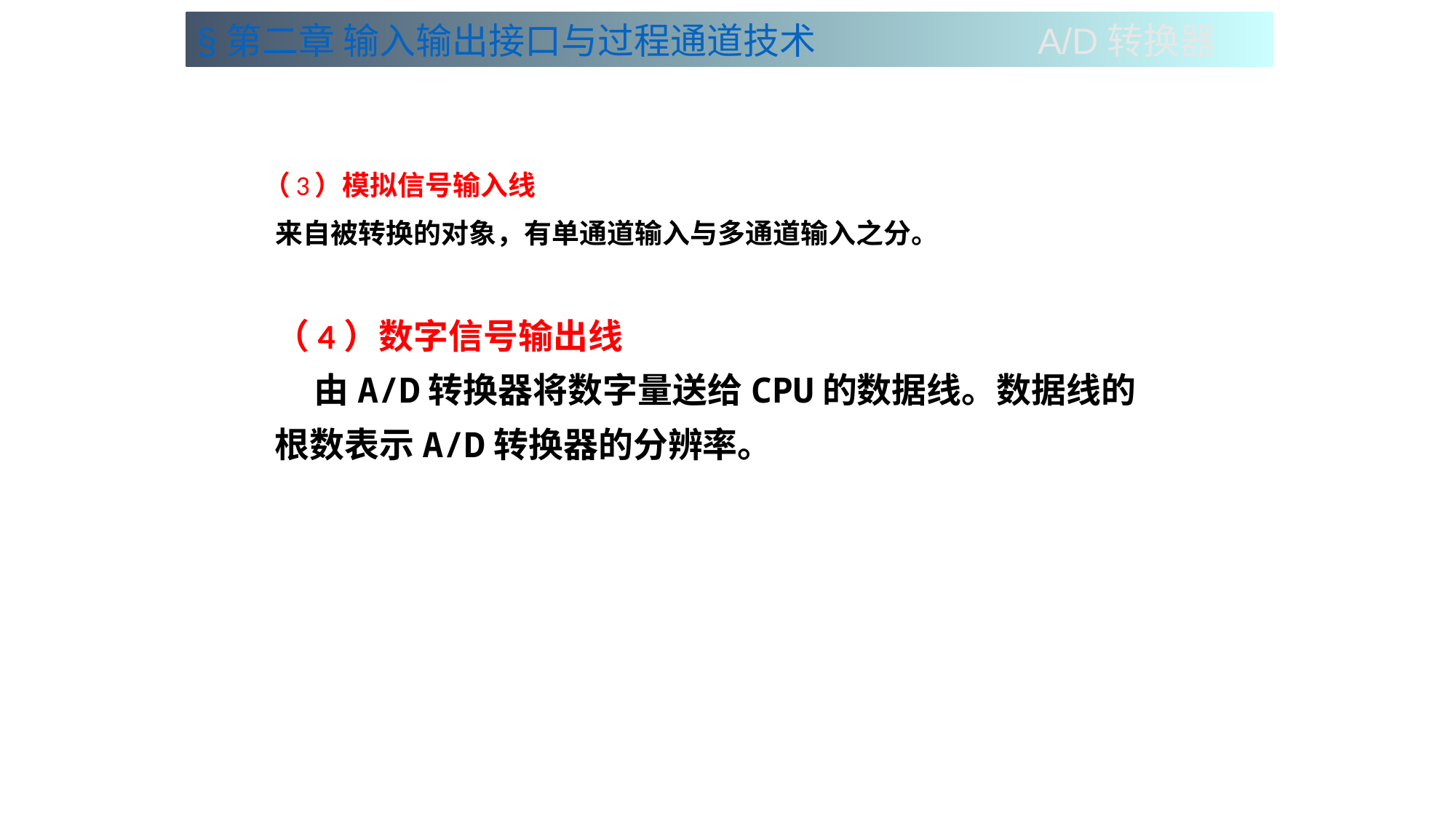

§第二章 输入输出接口与过程通道技术                          A/D转换器
# （3）模拟信号输入线 来自被转换的对象，有单通道输入与多通道输入之分。
（4）数字信号输出线
    由A/D转换器将数字量送给CPU的数据线。数据线的根数表示A/D转换器的分辨率。